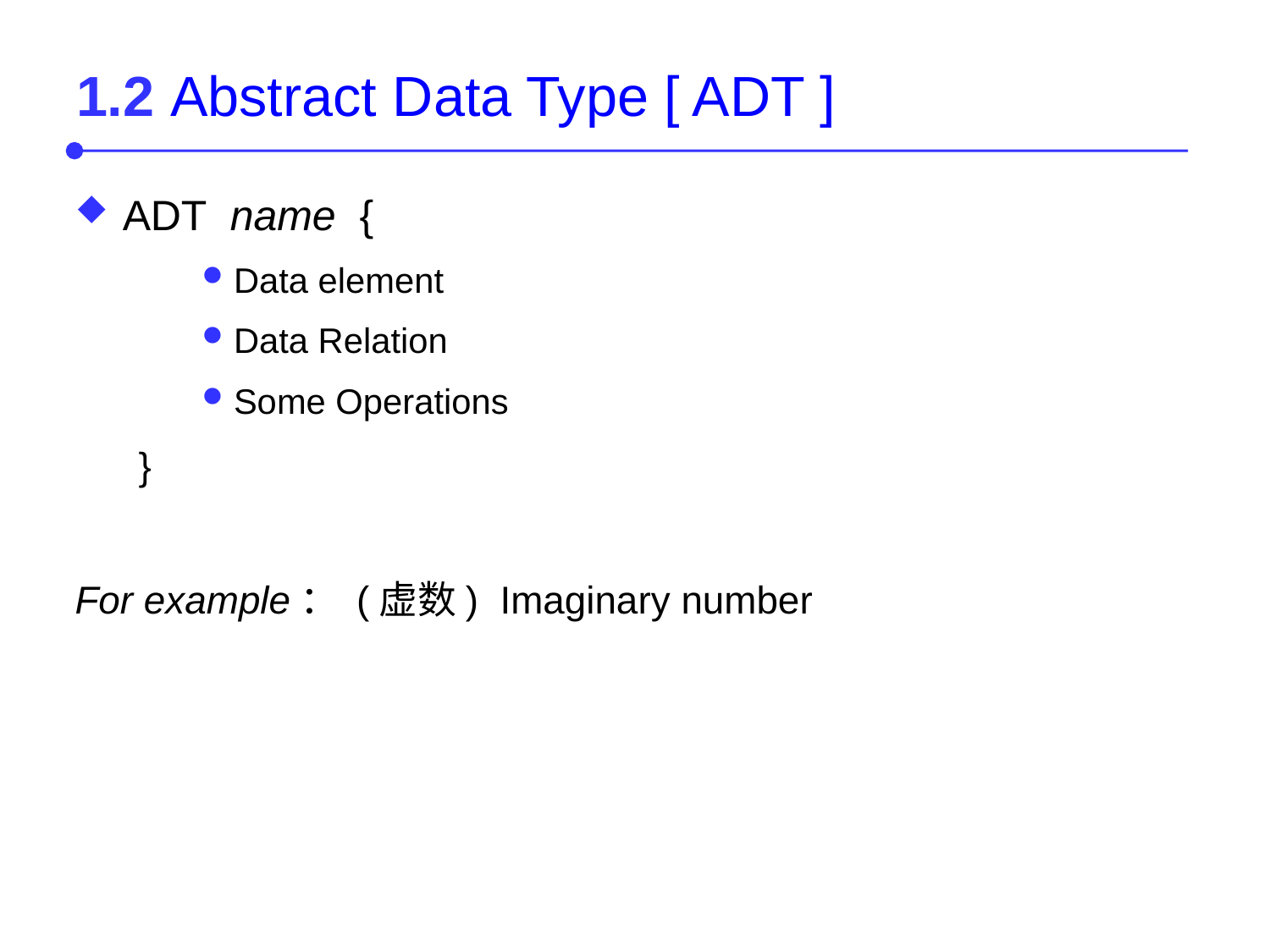

# 1.2 Abstract Data Type [ ADT ]
ADT  name  {
Data element
Data Relation
Some Operations
}

For example： (虚数)  Imaginary number